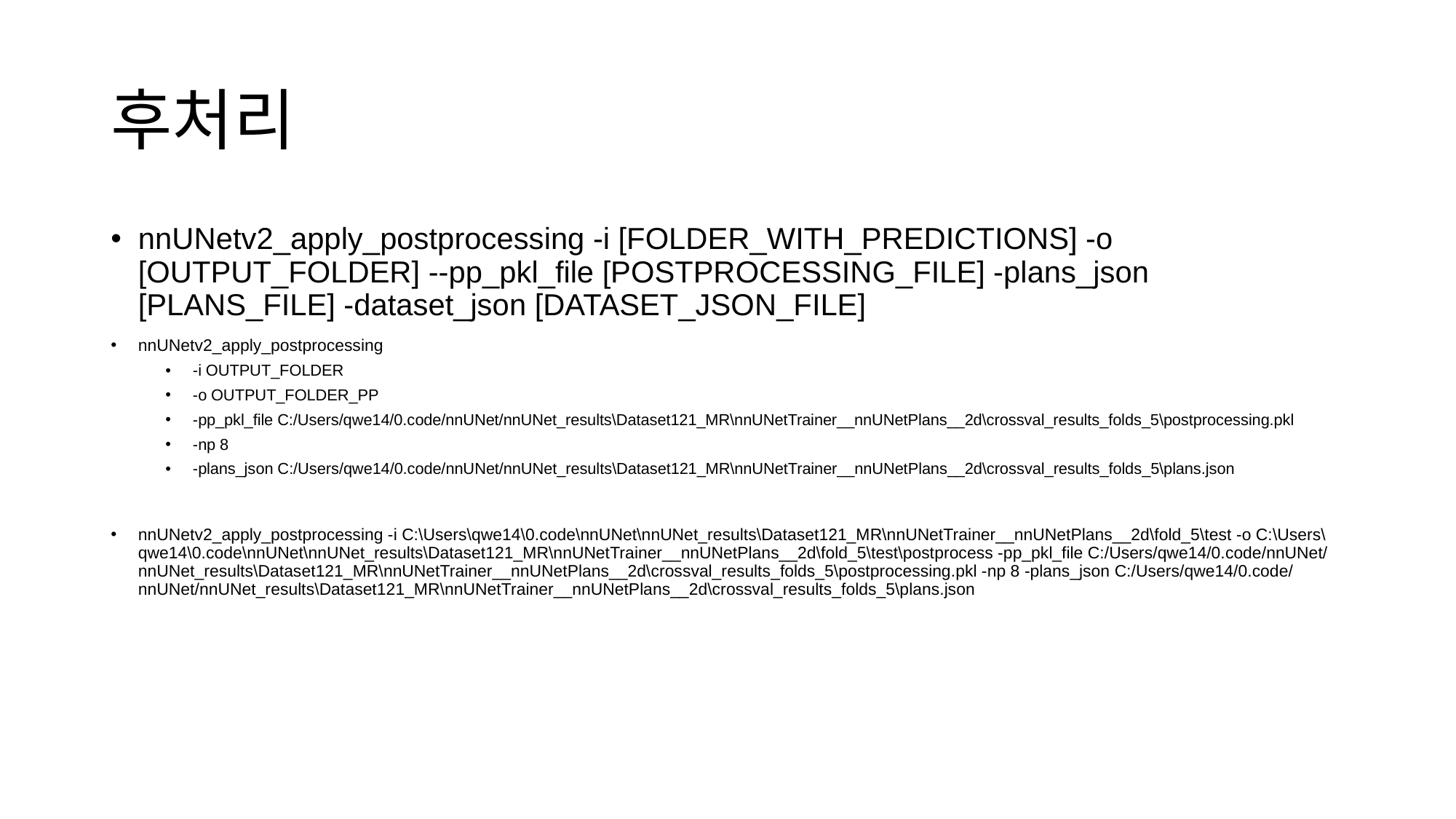

# 후처리
nnUNetv2_apply_postprocessing -i [FOLDER_WITH_PREDICTIONS] -o [OUTPUT_FOLDER] --pp_pkl_file [POSTPROCESSING_FILE] -plans_json [PLANS_FILE] -dataset_json [DATASET_JSON_FILE]
nnUNetv2_apply_postprocessing
-i OUTPUT_FOLDER
-o OUTPUT_FOLDER_PP
-pp_pkl_file C:/Users/qwe14/0.code/nnUNet/nnUNet_results\Dataset121_MR\nnUNetTrainer__nnUNetPlans__2d\crossval_results_folds_5\postprocessing.pkl
-np 8
-plans_json C:/Users/qwe14/0.code/nnUNet/nnUNet_results\Dataset121_MR\nnUNetTrainer__nnUNetPlans__2d\crossval_results_folds_5\plans.json

nnUNetv2_apply_postprocessing -i C:\Users\qwe14\0.code\nnUNet\nnUNet_results\Dataset121_MR\nnUNetTrainer__nnUNetPlans__2d\fold_5\test -o C:\Users\qwe14\0.code\nnUNet\nnUNet_results\Dataset121_MR\nnUNetTrainer__nnUNetPlans__2d\fold_5\test\postprocess -pp_pkl_file C:/Users/qwe14/0.code/nnUNet/nnUNet_results\Dataset121_MR\nnUNetTrainer__nnUNetPlans__2d\crossval_results_folds_5\postprocessing.pkl -np 8 -plans_json C:/Users/qwe14/0.code/nnUNet/nnUNet_results\Dataset121_MR\nnUNetTrainer__nnUNetPlans__2d\crossval_results_folds_5\plans.json